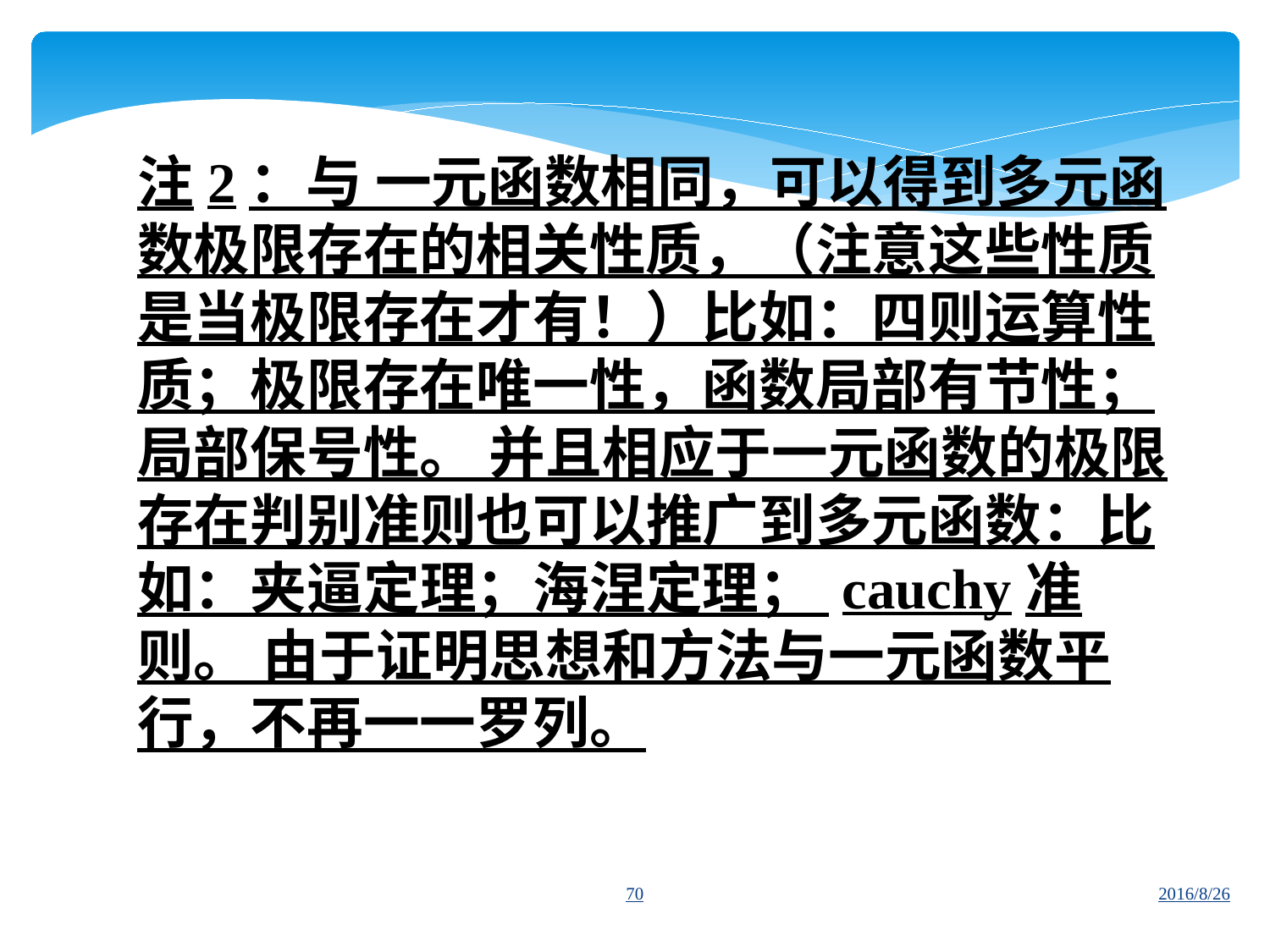

注2：与 一元函数相同，可以得到多元函数极限存在的相关性质，（注意这些性质是当极限存在才有！）比如：四则运算性质；极限存在唯一性，函数局部有节性；局部保号性。 并且相应于一元函数的极限存在判别准则也可以推广到多元函数：比如：夹逼定理；海涅定理； cauchy准则。 由于证明思想和方法与一元函数平行，不再一一罗列。
70
2016/8/26